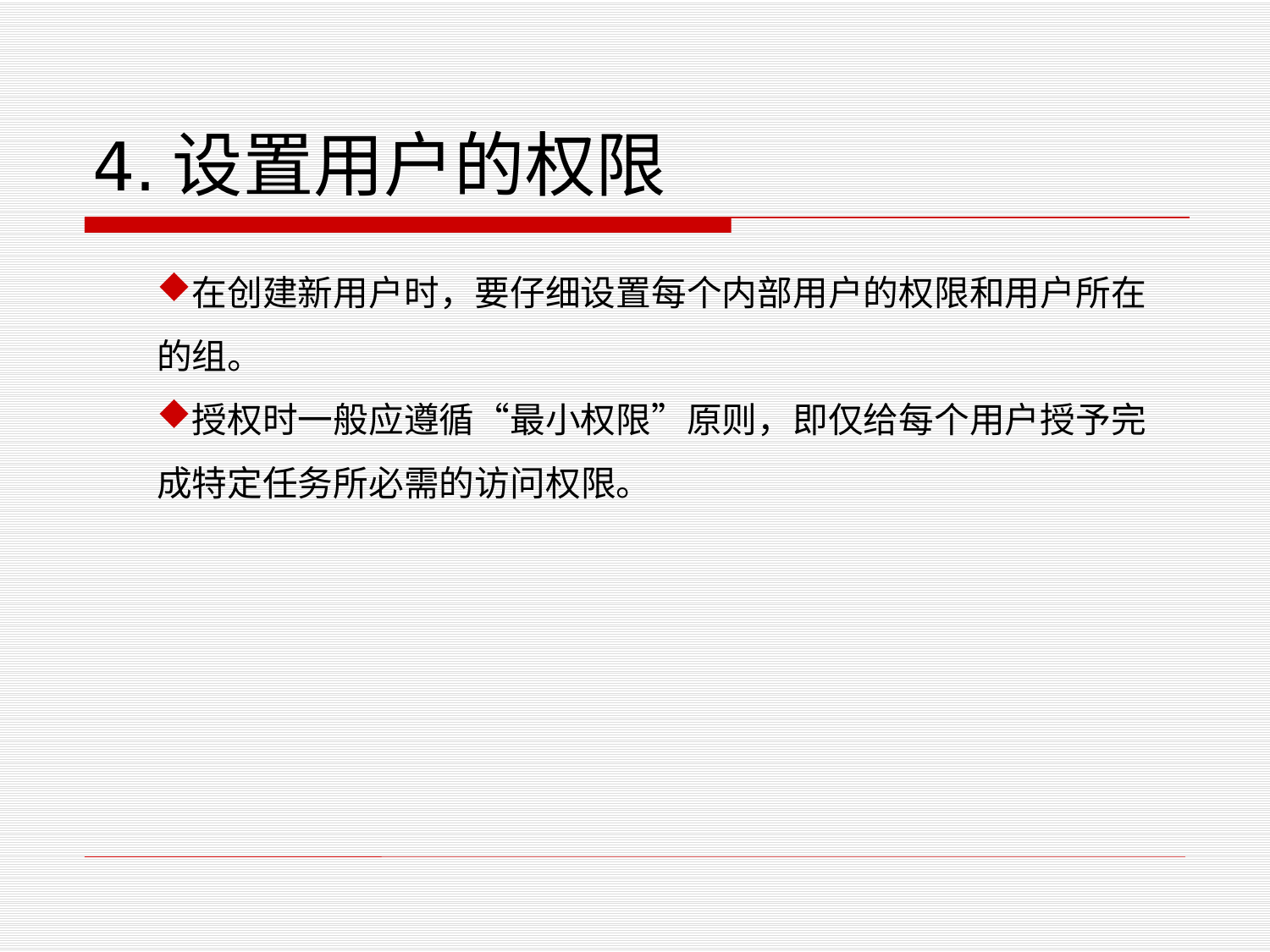

# 4.设置用户的权限
在创建新用户时，要仔细设置每个内部用户的权限和用户所在的组。
授权时一般应遵循“最小权限”原则，即仅给每个用户授予完成特定任务所必需的访问权限。